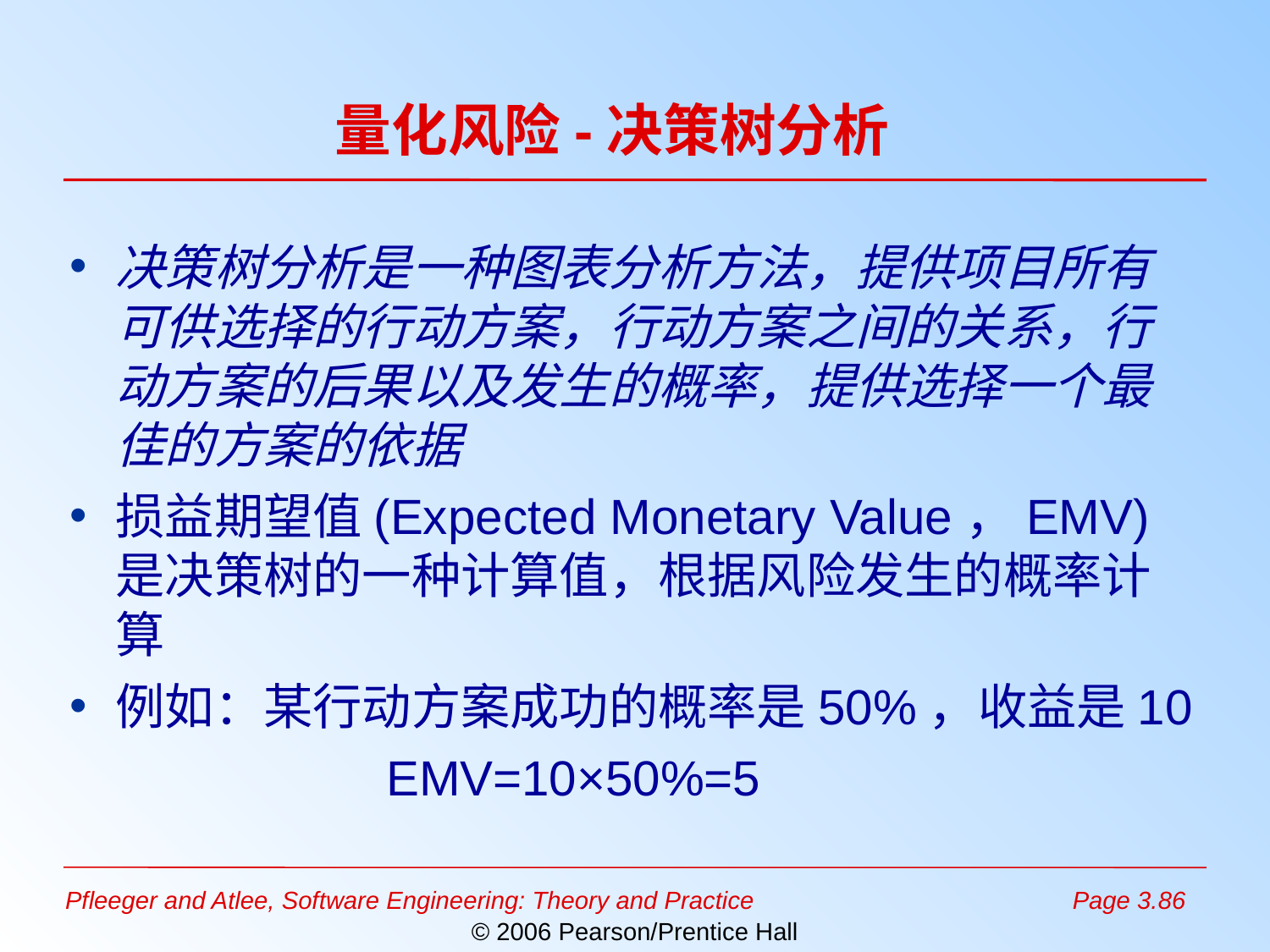

# 量化风险-决策树分析
决策树分析是一种图表分析方法，提供项目所有可供选择的行动方案，行动方案之间的关系，行动方案的后果以及发生的概率，提供选择一个最佳的方案的依据
损益期望值(Expected Monetary Value，EMV)是决策树的一种计算值，根据风险发生的概率计算
例如：某行动方案成功的概率是50%，收益是10
                       EMV=10×50%=5